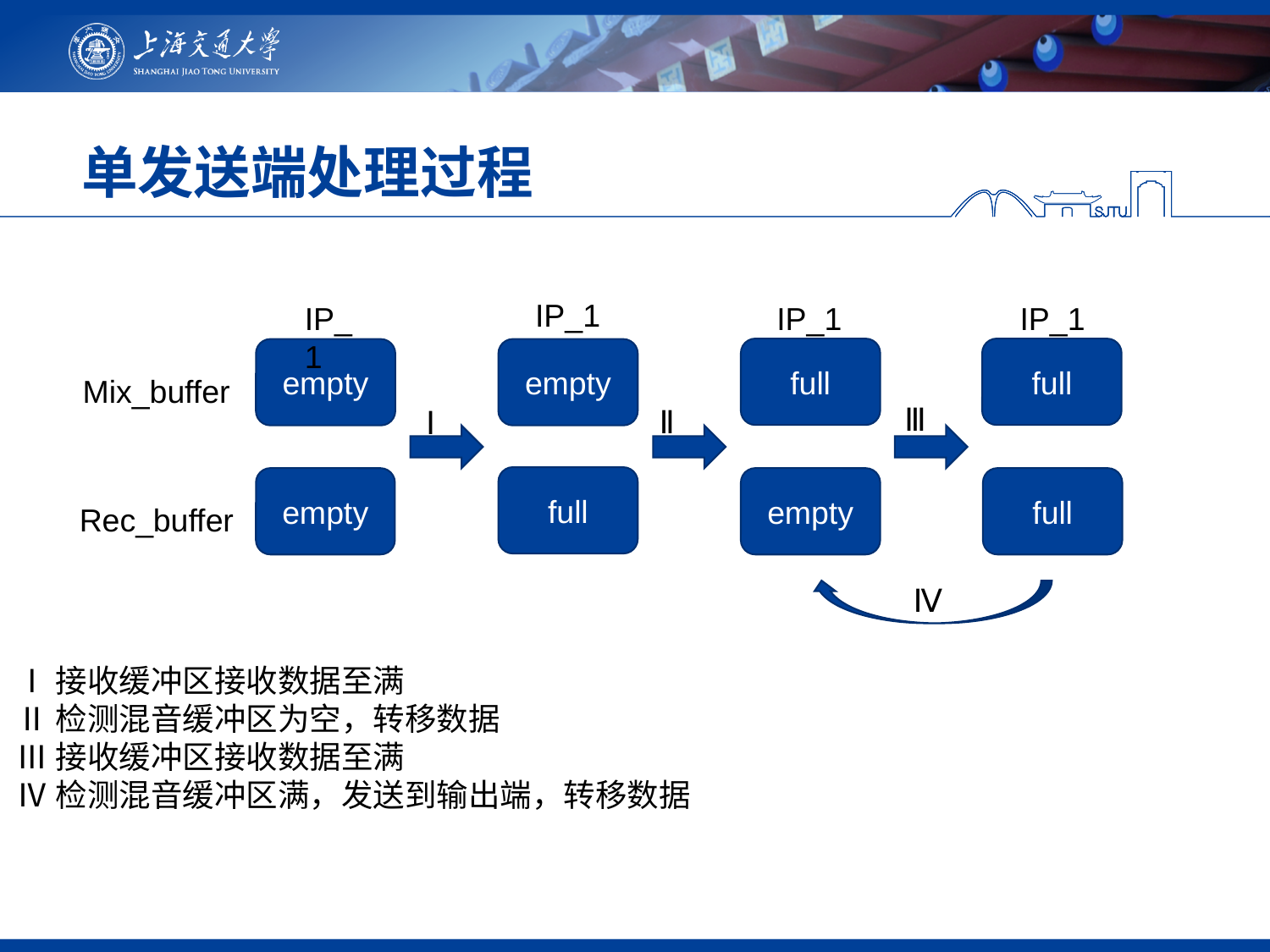

# 单发送端处理过程
IP_1
IP_1
IP_1
IP_1
full
full
empty
empty
Mix_buffer
Ⅲ
Ⅱ
Ⅰ

full
empty
empty
full
Rec_buffer
Ⅳ

Ⅰ接收缓冲区接收数据至满
Ⅱ检测混音缓冲区为空，转移数据
Ⅲ接收缓冲区接收数据至满
Ⅳ检测混音缓冲区满，发送到输出端，转移数据